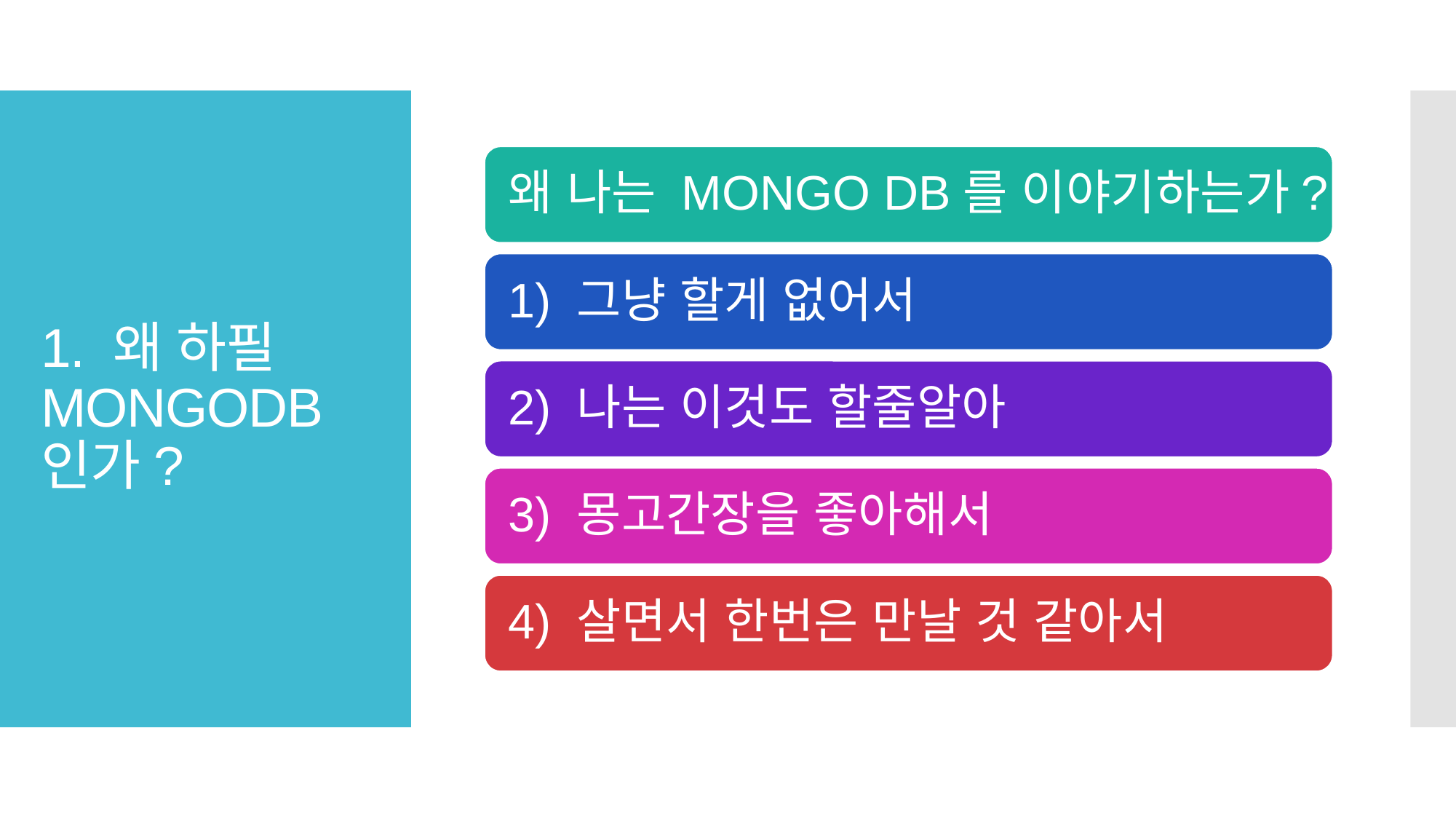

왜 나는 MONGO DB를 이야기하는가?
1) 그냥 할게 없어서
2) 나는 이것도 할줄알아
3) 몽고간장을 좋아해서
4) 살면서 한번은 만날 것 같아서
# 1. 왜 하필 MONGODB 인가?